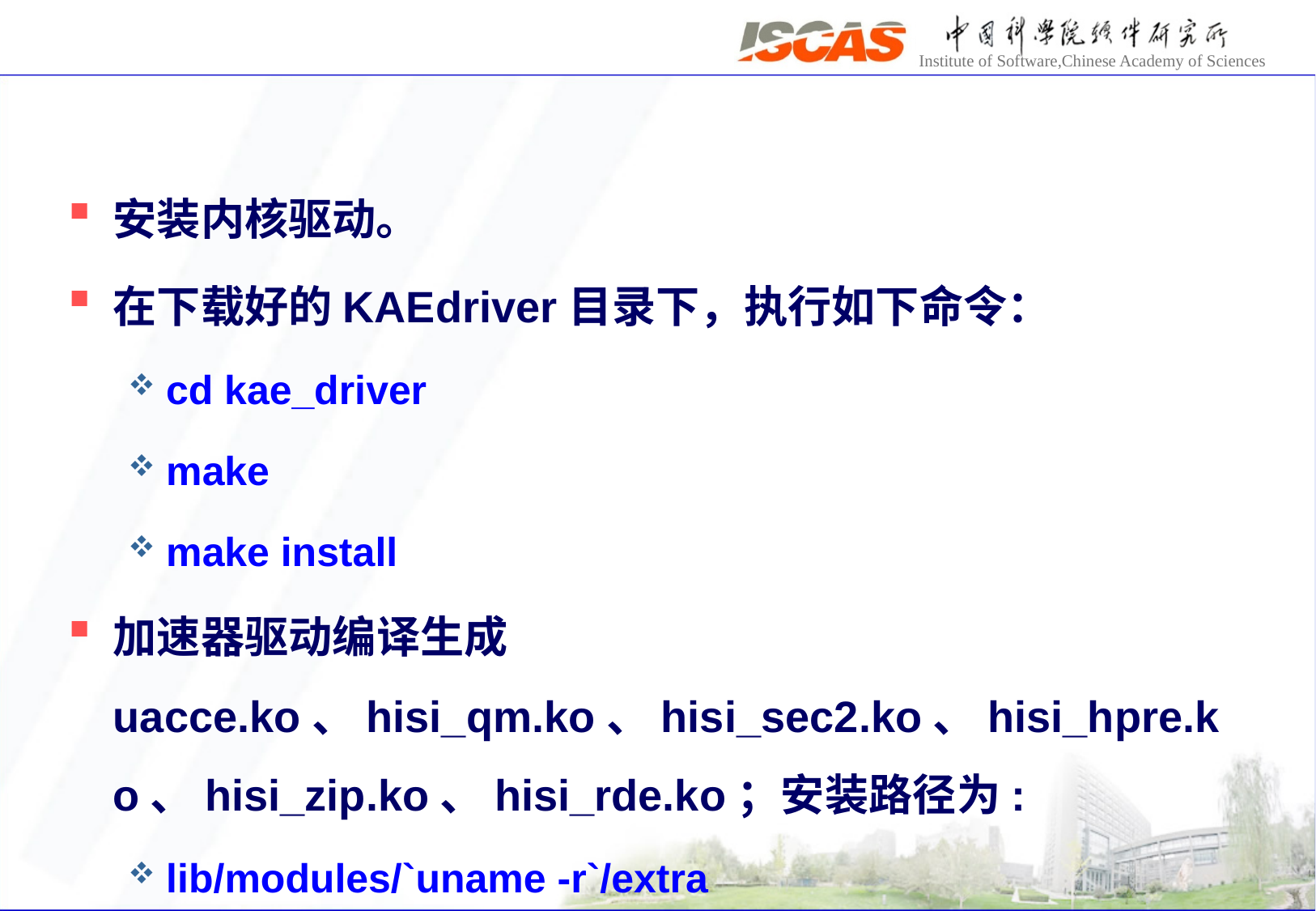

#
安装内核驱动。
在下载好的KAEdriver目录下，执行如下命令：
cd kae_driver
make
make install
加速器驱动编译生成uacce.ko、hisi_qm.ko、hisi_sec2.ko、hisi_hpre.ko、hisi_zip.ko、hisi_rde.ko；安装路径为:
lib/modules/`uname -r`/extra